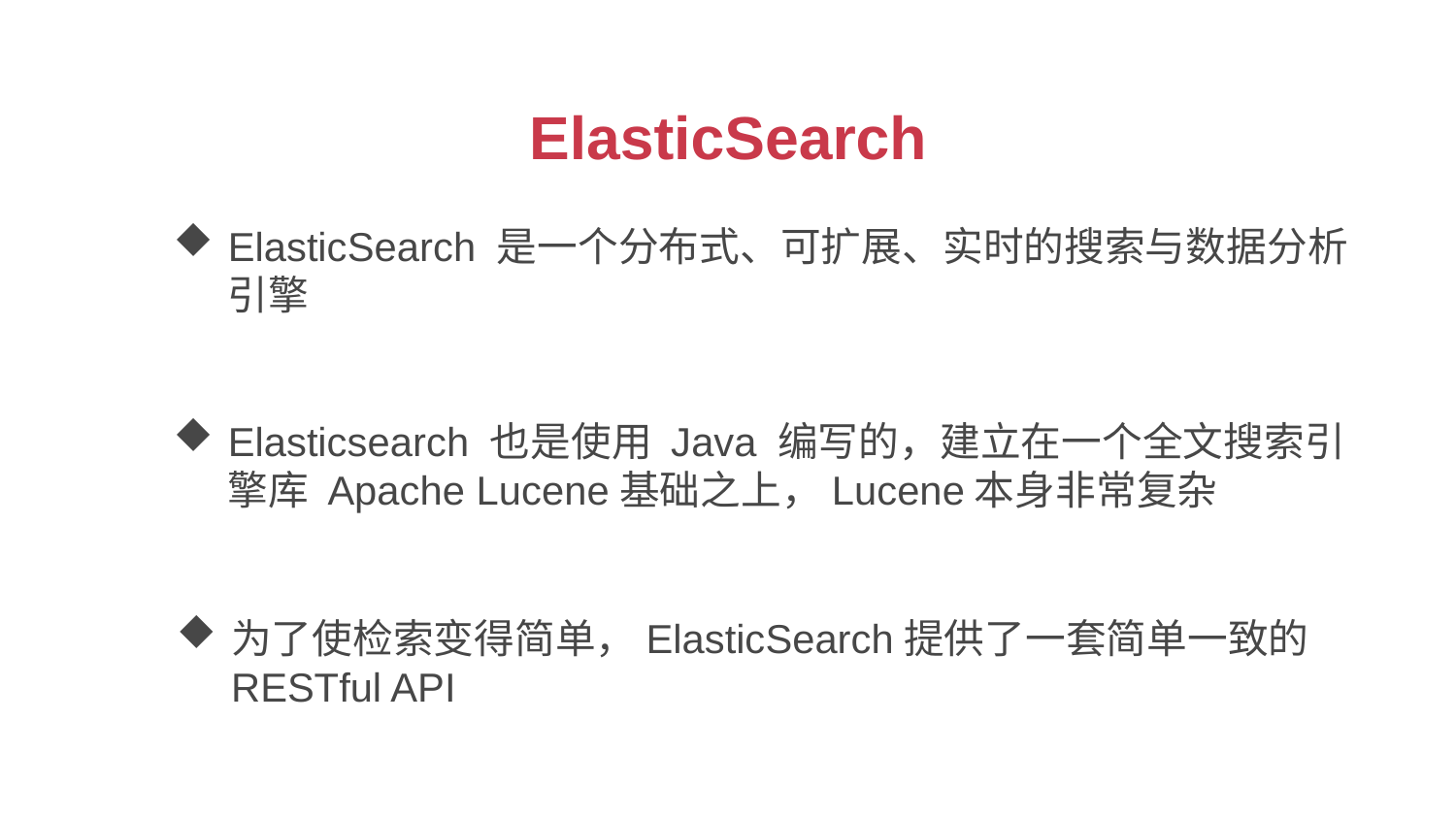

ElasticSearch
ElasticSearch 是一个分布式、可扩展、实时的搜索与数据分析引擎
Elasticsearch 也是使用 Java 编写的，建立在一个全文搜索引擎库 Apache Lucene基础之上，Lucene本身非常复杂
为了使检索变得简单，ElasticSearch提供了一套简单一致的 RESTful API